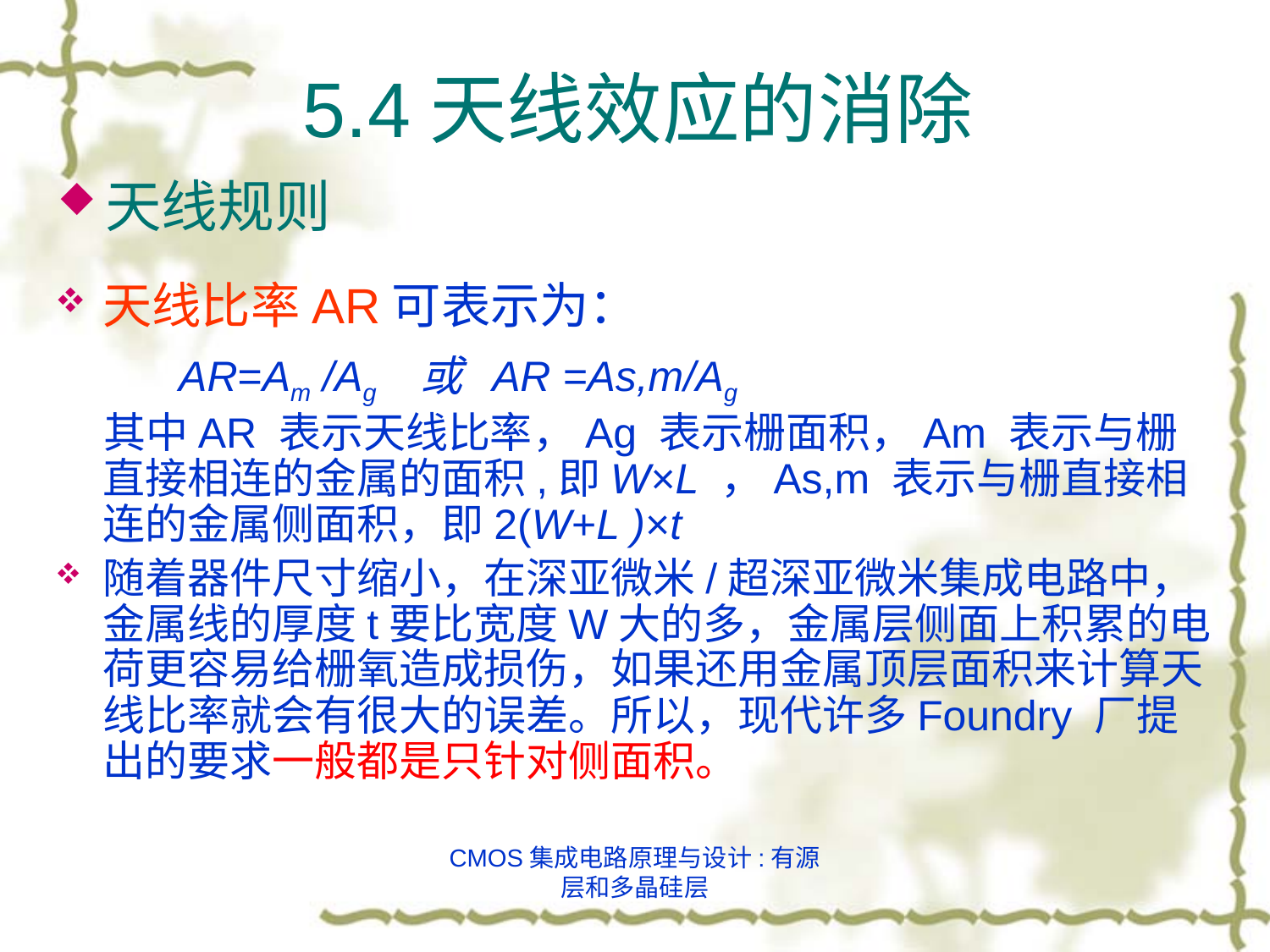

# 5.4天线效应的消除
天线规则

天线比率AR可表示为：
         AR=Am /Ag     或  AR =As,m/Ag
    其中AR 表示天线比率，Ag 表示栅面积，Am 表示与栅直接相连的金属的面积,即W×L ，As,m 表示与栅直接相连的金属侧面积，即2(W+L )×t
随着器件尺寸缩小，在深亚微米/超深亚微米集成电路中，金属线的厚度t要比宽度W大的多，金属层侧面上积累的电荷更容易给栅氧造成损伤，如果还用金属顶层面积来计算天线比率就会有很大的误差。所以，现代许多Foundry 厂提出的要求一般都是只针对侧面积。
CMOS集成电路原理与设计:有源层和多晶硅层
36